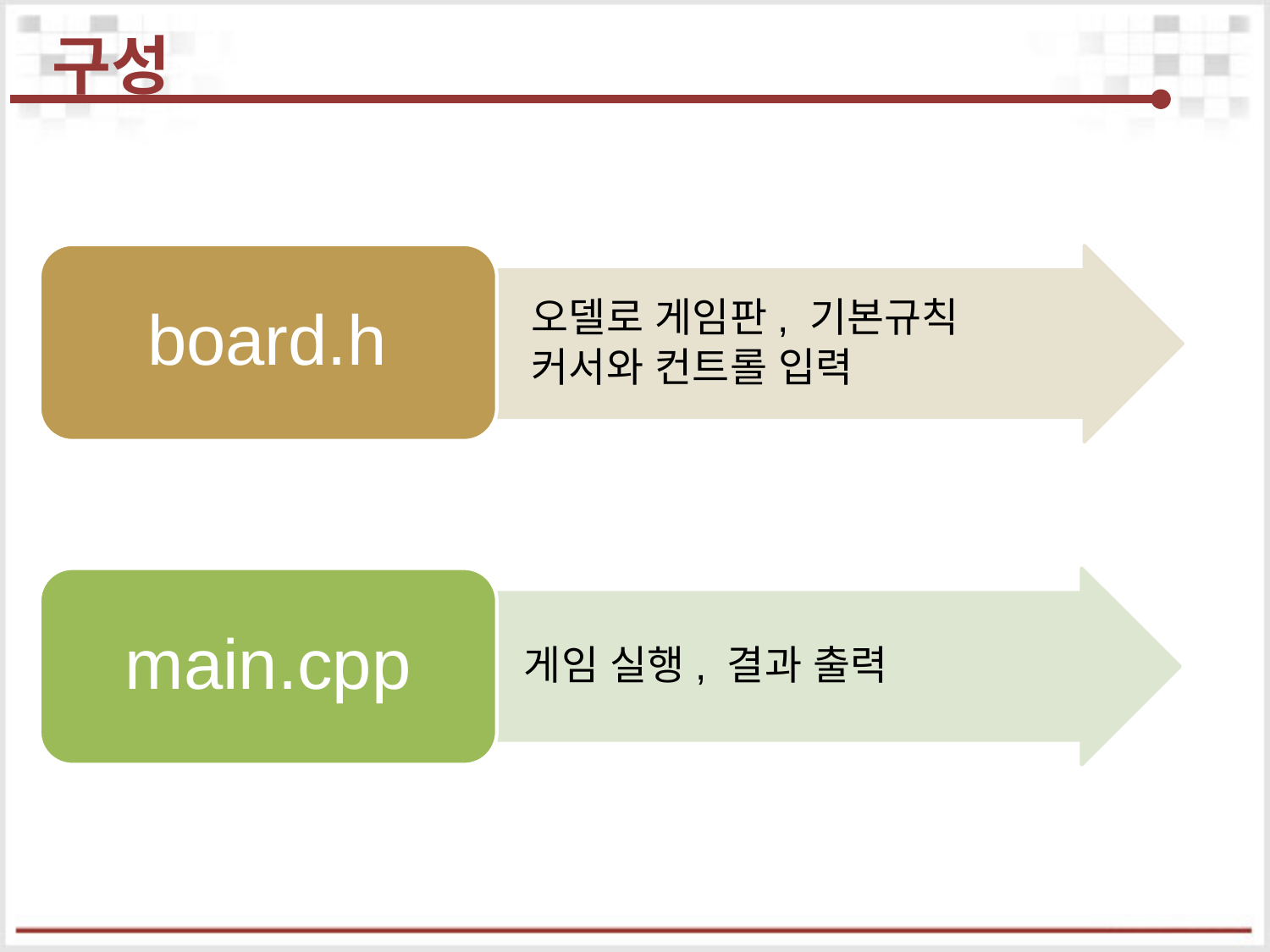

# 구성

board.h

  오델로 게임판, 기본규칙
  커서와 컨트롤 입력

main.cpp

  게임 실행, 결과 출력